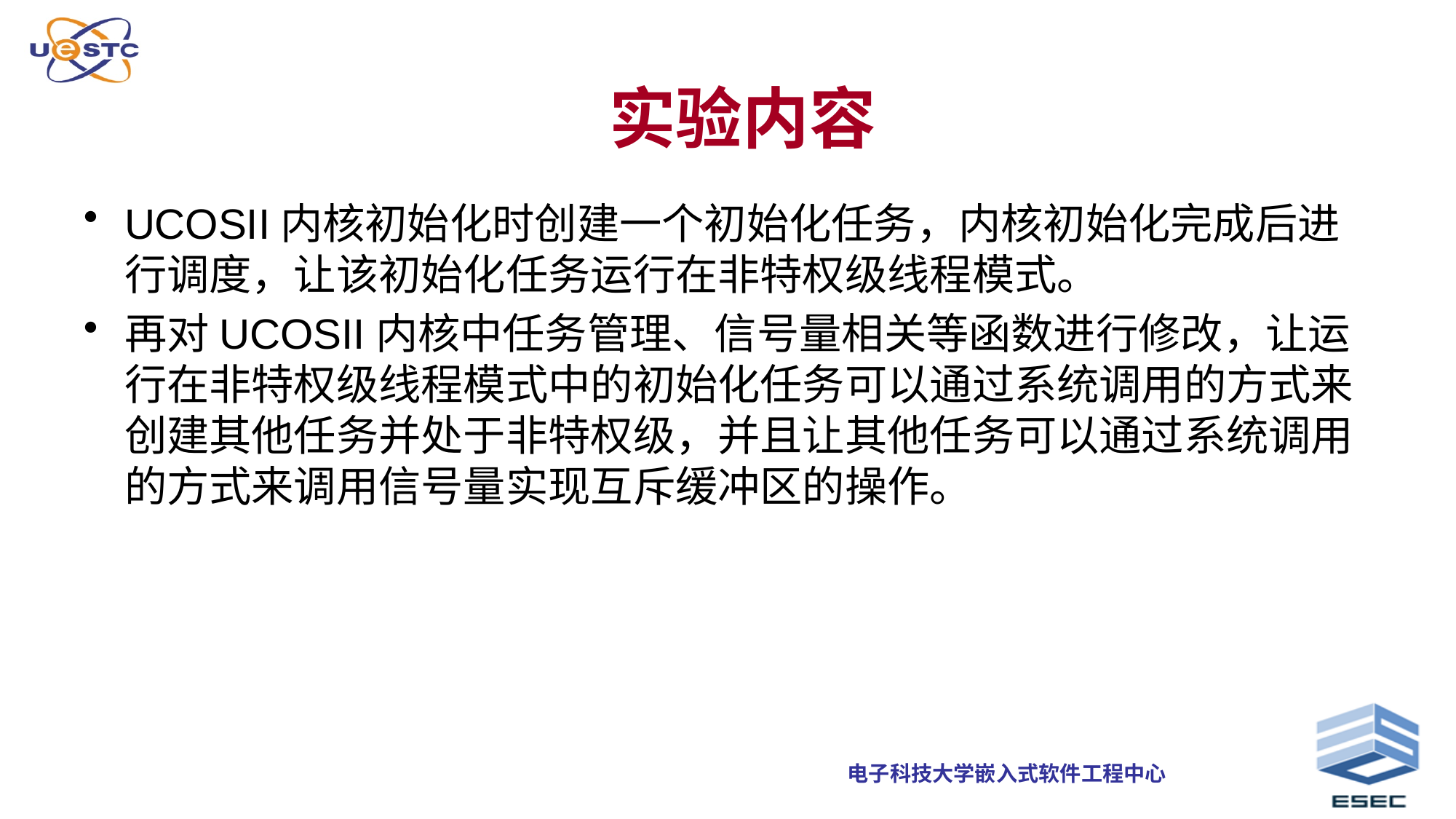

实验内容
UCOSII内核初始化时创建一个初始化任务，内核初始化完成后进行调度，让该初始化任务运行在非特权级线程模式。
再对UCOSII内核中任务管理、信号量相关等函数进行修改，让运行在非特权级线程模式中的初始化任务可以通过系统调用的方式来创建其他任务并处于非特权级，并且让其他任务可以通过系统调用的方式来调用信号量实现互斥缓冲区的操作。